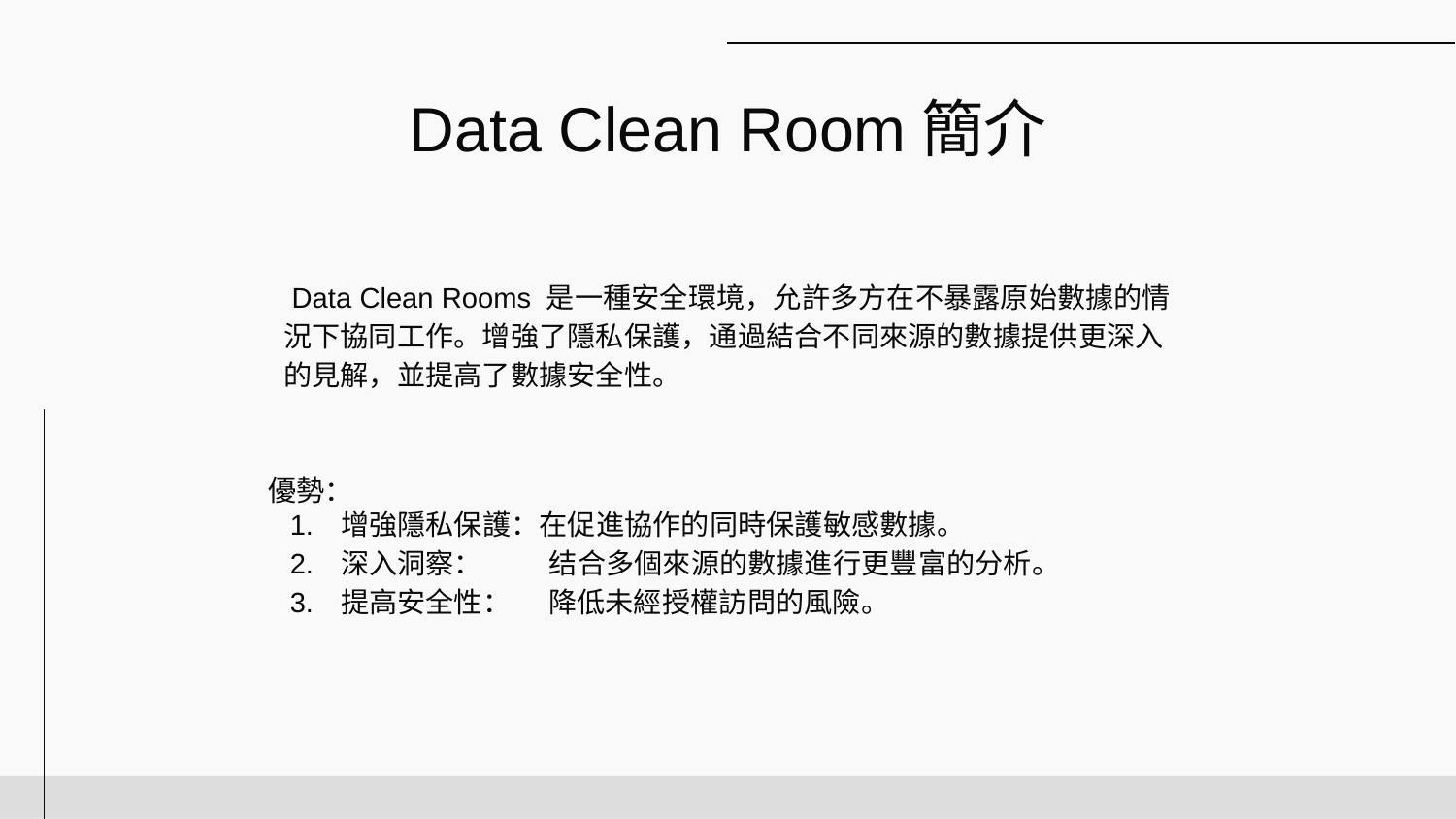

# Data Clean Room簡介
 Data Clean Rooms 是一種安全環境，允許多方在不暴露原始數據的情況下協同工作。增強了隱私保護，通過結合不同來源的數據提供更深入的見解，並提高了數據安全性。
優勢：
增強隱私保護：在促進協作的同時保護敏感數據。
深入洞察：	          结合多個來源的數據進行更豐富的分析。
提高安全性：      降低未經授權訪問的風險。